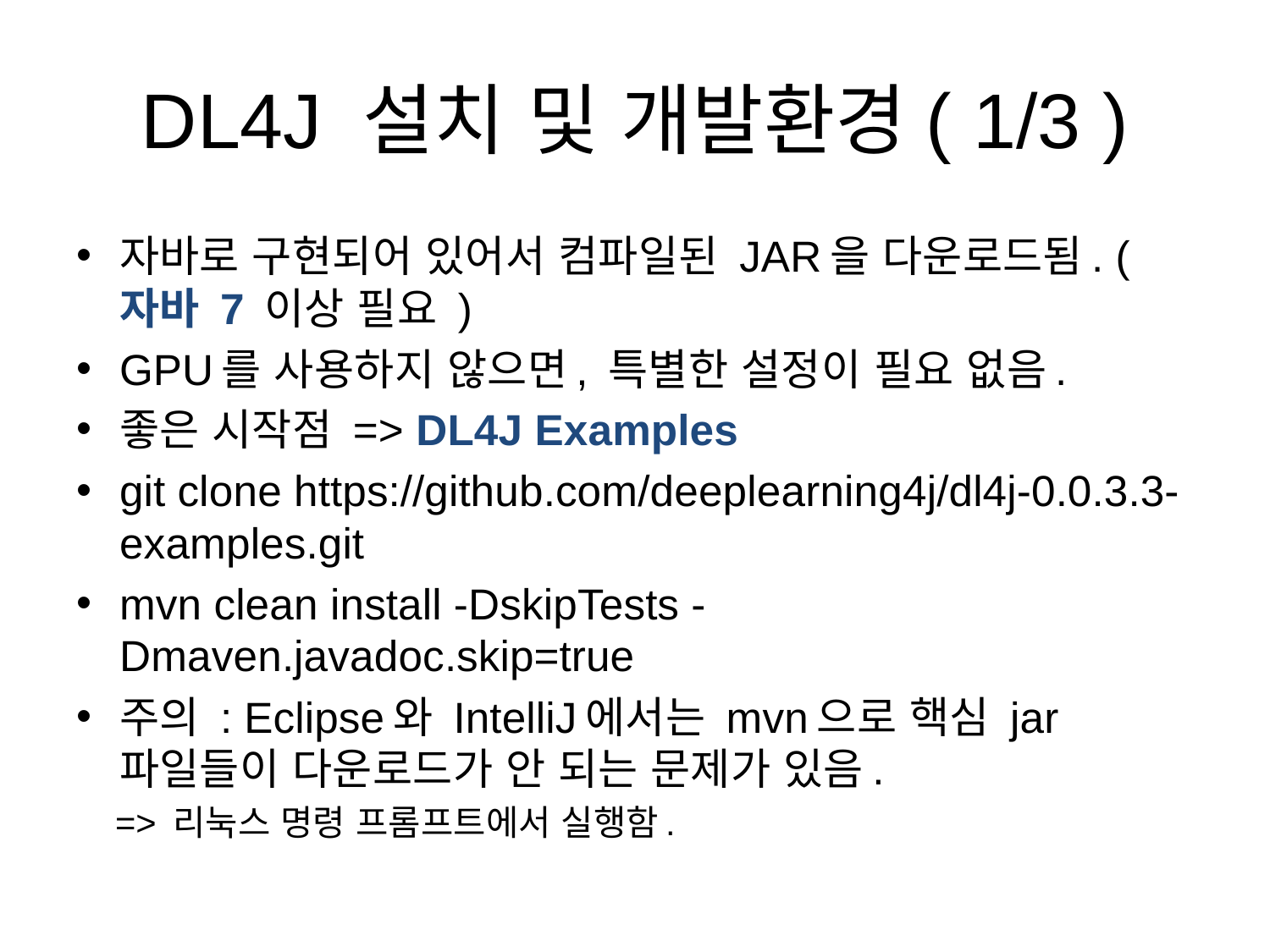

# DL4J 설치 및 개발환경( 1/3 )
자바로 구현되어 있어서 컴파일된 JAR을 다운로드됨. ( 자바 7 이상 필요 )
GPU를 사용하지 않으면, 특별한 설정이 필요 없음.
좋은 시작점 => DL4J Examples
git clone https://github.com/deeplearning4j/dl4j-0.0.3.3-examples.git
mvn clean install -DskipTests -Dmaven.javadoc.skip=true
주의 : Eclipse와 IntelliJ에서는 mvn으로 핵심 jar파일들이 다운로드가 안 되는 문제가 있음.
    => 리눅스 명령 프롬프트에서 실행함.